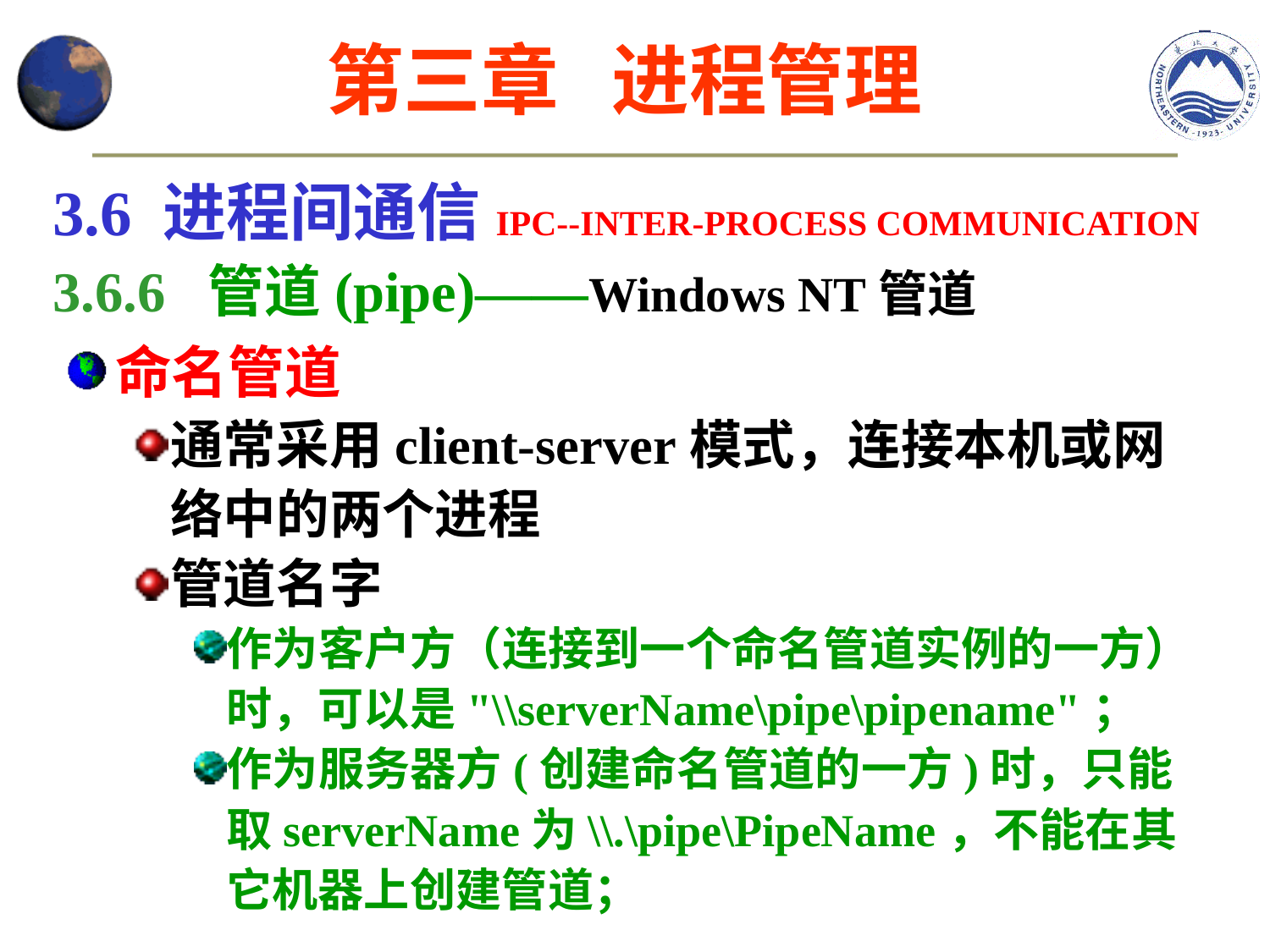

第三章   进程管理
3.6 进程间通信IPC--INTER-PROCESS COMMUNICATION
3.6.6  管道(pipe)——Windows NT管道
命名管道
通常采用client-server模式，连接本机或网络中的两个进程
管道名字
作为客户方（连接到一个命名管道实例的一方）时，可以是"\\serverName\pipe\pipename"；
作为服务器方(创建命名管道的一方)时，只能取serverName为\\.\pipe\PipeName，不能在其它机器上创建管道；